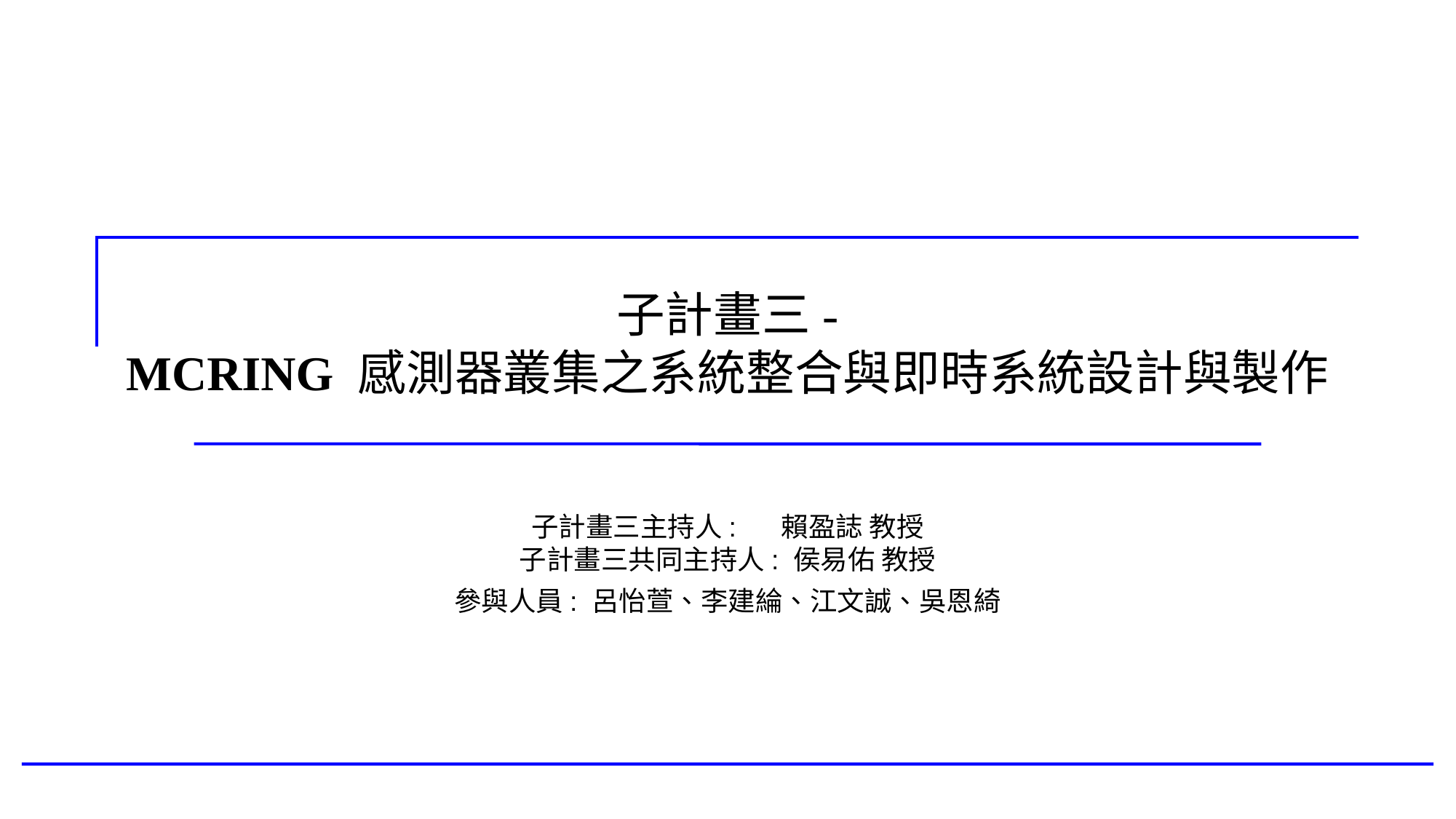

子計畫三-
MCRING 感測器叢集之系統整合與即時系統設計與製作
子計畫三主持人:     賴盈誌 教授
子計畫三共同主持人: 侯易佑 教授
參與人員: 呂怡萱、李建綸、江文誠、吳恩綺